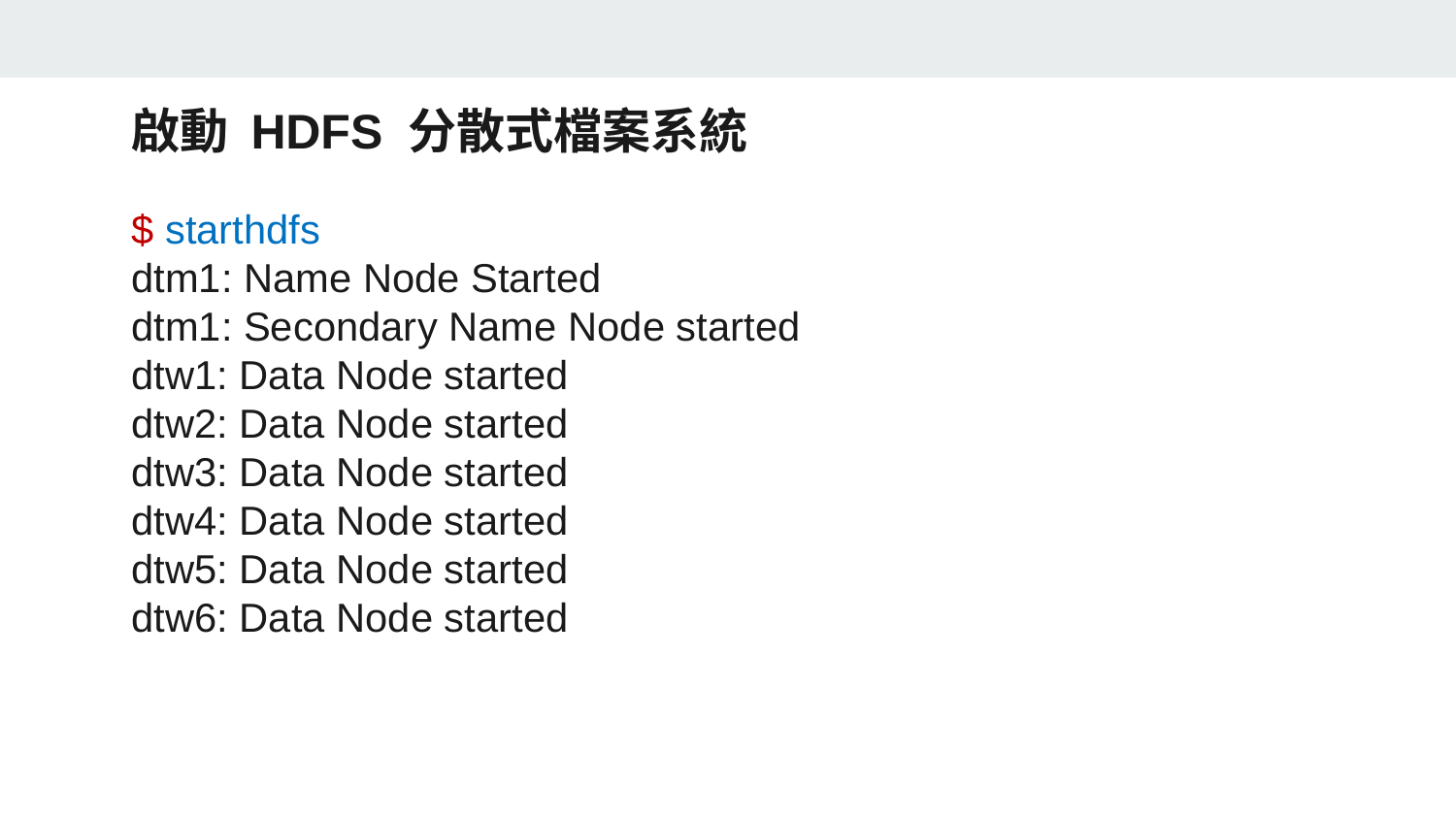

啟動 HDFS 分散式檔案系統
$ starthdfs
dtm1: Name Node Started
dtm1: Secondary Name Node started
dtw1: Data Node started
dtw2: Data Node started
dtw3: Data Node started
dtw4: Data Node started
dtw5: Data Node started
dtw6: Data Node started